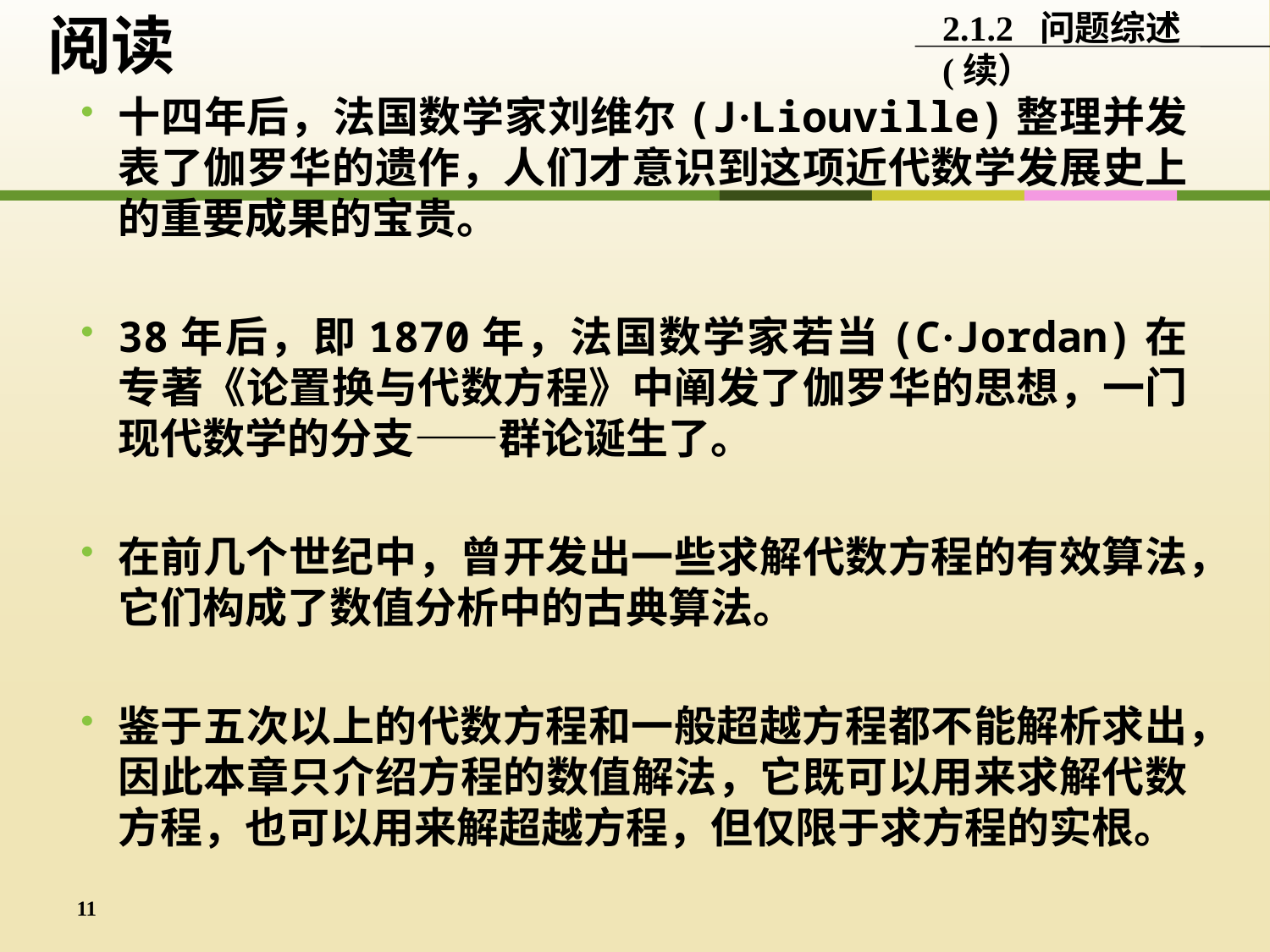

2.1.2  问题综述(续）

阅读
十四年后，法国数学家刘维尔(J·Liouville)整理并发表了伽罗华的遗作，人们才意识到这项近代数学发展史上的重要成果的宝贵。

38年后，即1870年，法国数学家若当(C·Jordan)在专著《论置换与代数方程》中阐发了伽罗华的思想，一门现代数学的分支——群论诞生了。

在前几个世纪中，曾开发出一些求解代数方程的有效算法，它们构成了数值分析中的古典算法。

鉴于五次以上的代数方程和一般超越方程都不能解析求出，因此本章只介绍方程的数值解法，它既可以用来求解代数方程，也可以用来解超越方程，但仅限于求方程的实根。

11